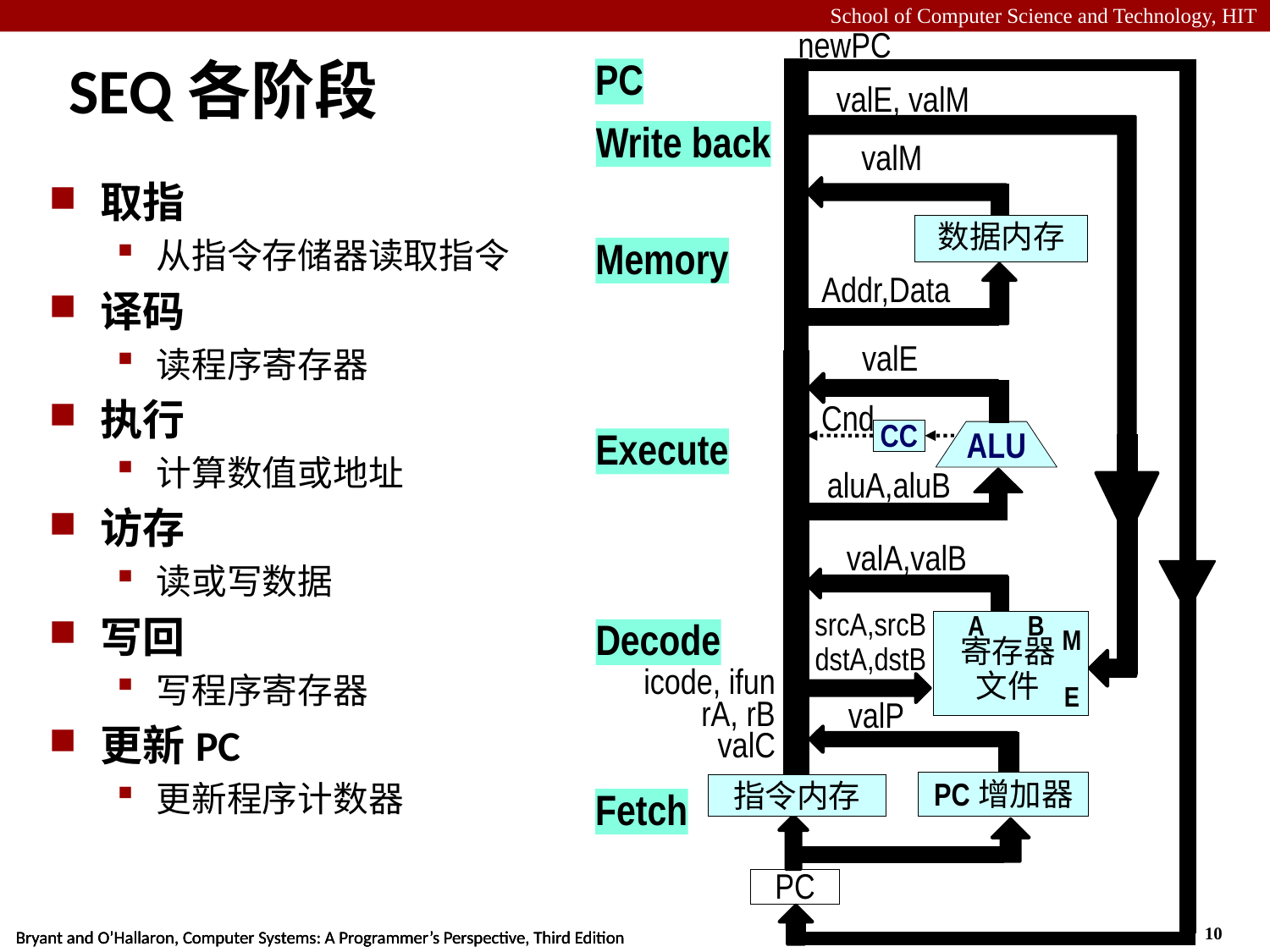

newPC
PC

# SEQ各阶段

valE, valM

Write back

valM

数据内存

Memory

Addr,Data

取指
从指令存储器读取指令
译码
读程序寄存器
执行
计算数值或地址
访存
读或写数据
写回
写程序寄存器
更新PC
更新程序计数器
valE

Cnd
CC

ALU
Execute
aluA,aluB

valA,valB

srcA,srcB
dstA,dstB

B
A
M
寄存器
文件
E
Decode

icode, ifun
rA, rB
valC
valP

PC增加器
指令内存

Fetch

PC